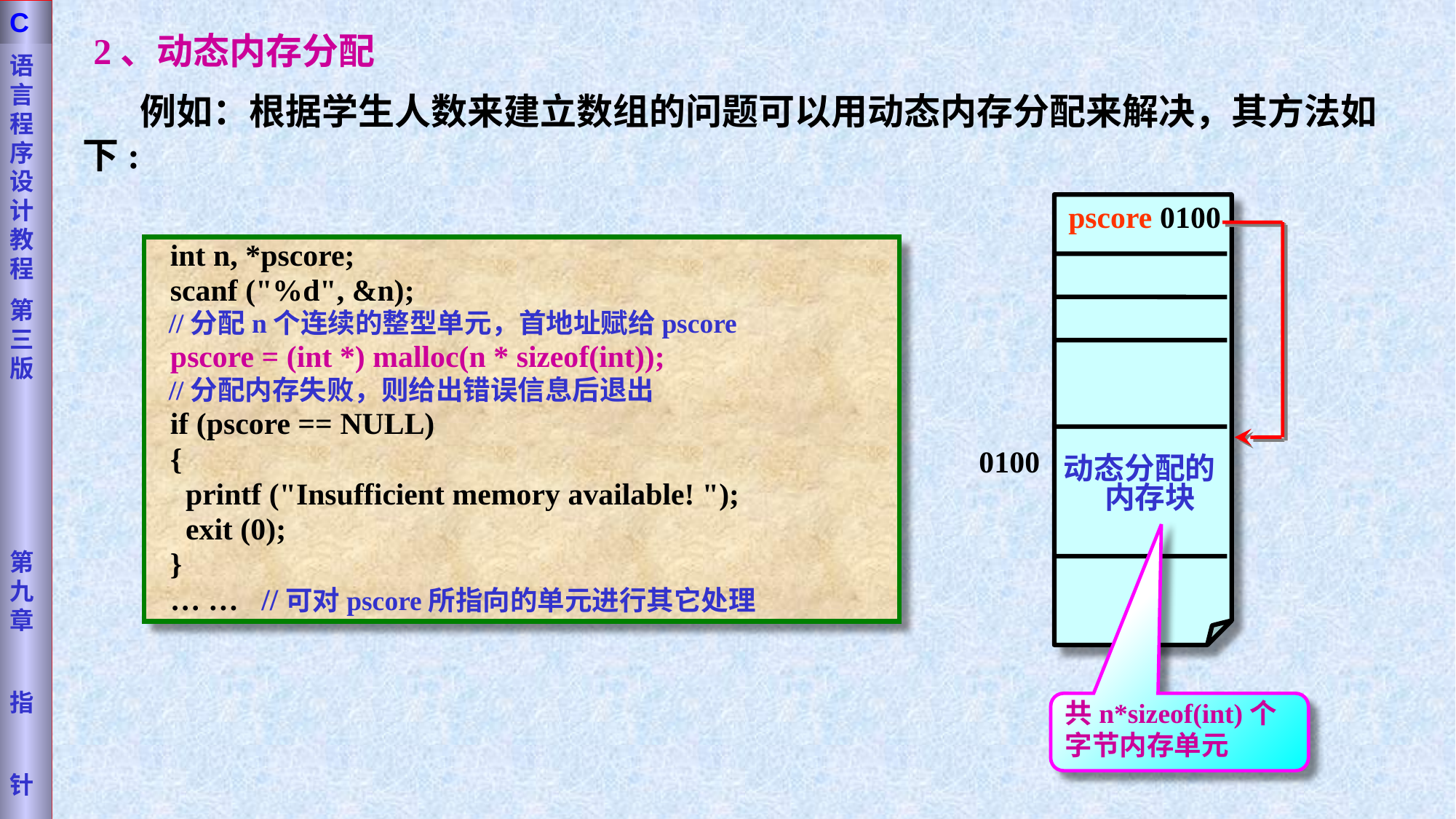

语言程序设计教程
第三版

第九章

指

针
C
2、动态内存分配
      例如：根据学生人数来建立数组的问题可以用动态内存分配来解决，其方法如下:

0100
动态分配的内存块

pscore 0100

  int n, *pscore;
  scanf ("%d", &n);
  //分配n个连续的整型单元，首地址赋给pscore
  pscore = (int *) malloc(n * sizeof(int));
  //分配内存失败，则给出错误信息后退出
  if (pscore == NULL)
  {
    printf ("Insufficient memory available! ");
    exit (0);
  }
  … …   //可对pscore所指向的单元进行其它处理
共n*sizeof(int)个
字节内存单元